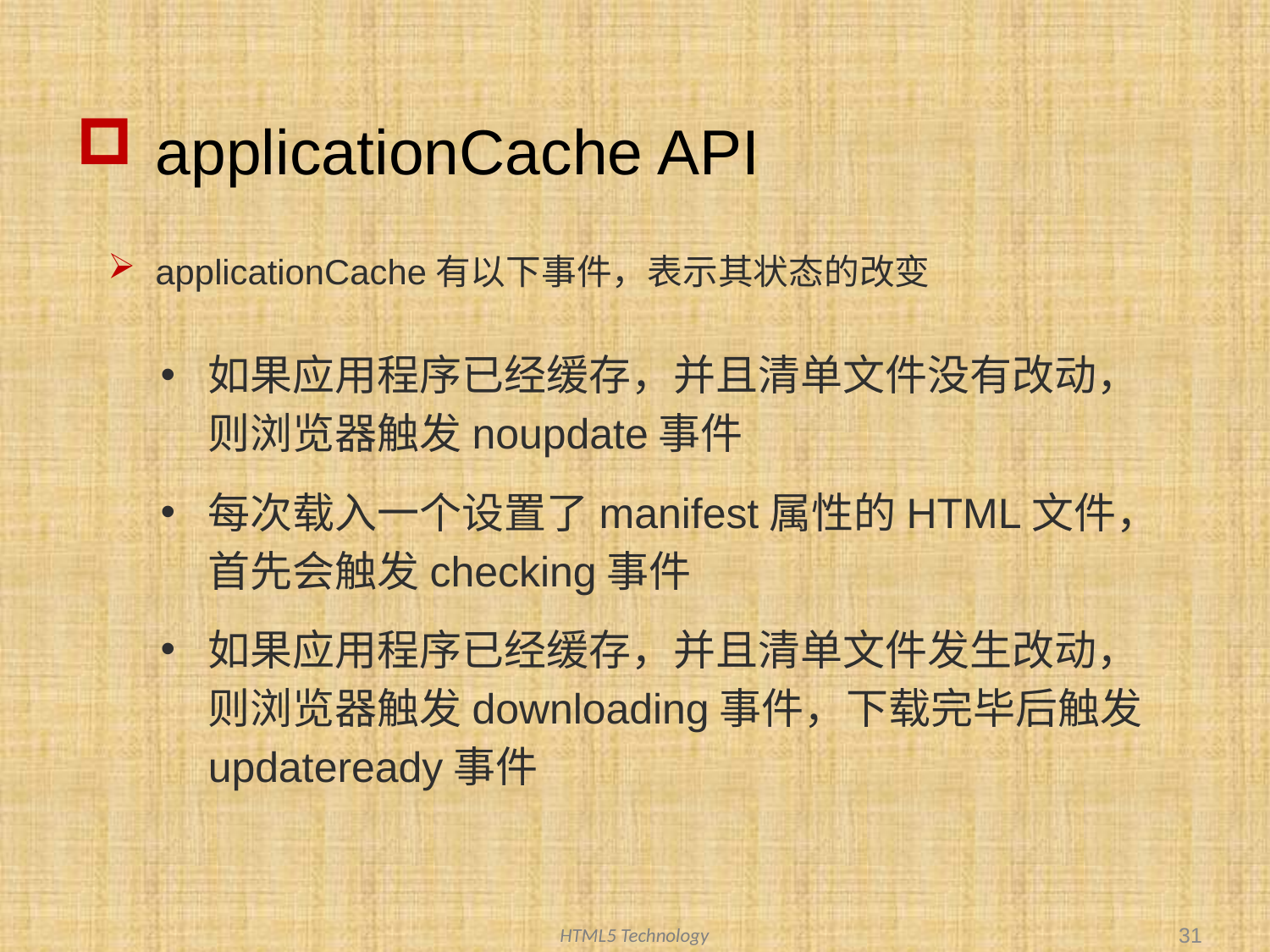

applicationCache API
applicationCache有以下事件，表示其状态的改变
如果应用程序已经缓存，并且清单文件没有改动，则浏览器触发noupdate事件

每次载入一个设置了manifest属性的HTML文件，首先会触发checking事件

如果应用程序已经缓存，并且清单文件发生改动，则浏览器触发downloading事件，下载完毕后触发updateready事件

31
HTML5 Technology